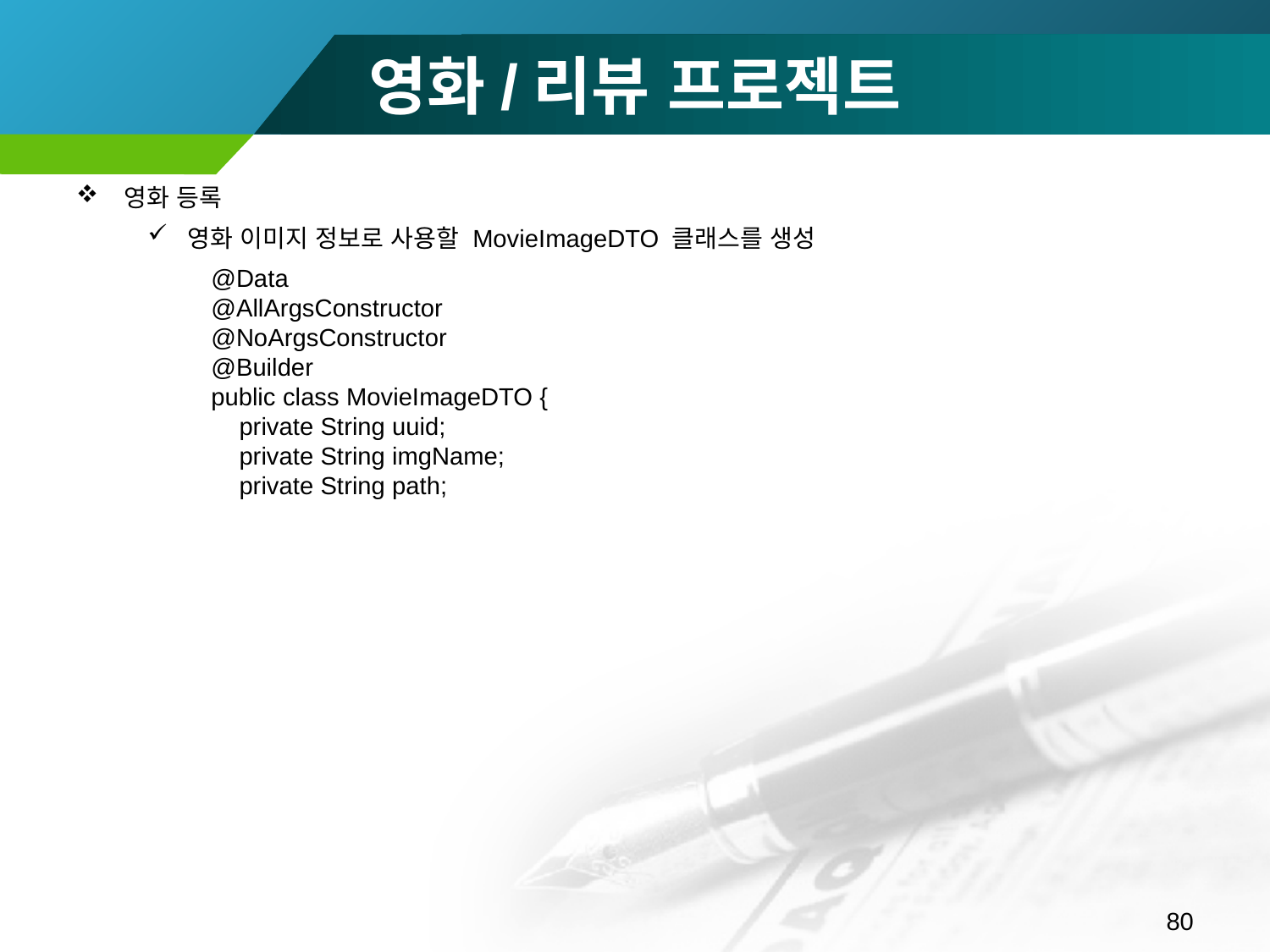

# 영화/리뷰 프로젝트
영화 등록
영화 이미지 정보로 사용할 MovieImageDTO 클래스를 생성
@Data
@AllArgsConstructor
@NoArgsConstructor
@Builder
public class MovieImageDTO {
    private String uuid;
    private String imgName;
    private String path;
80